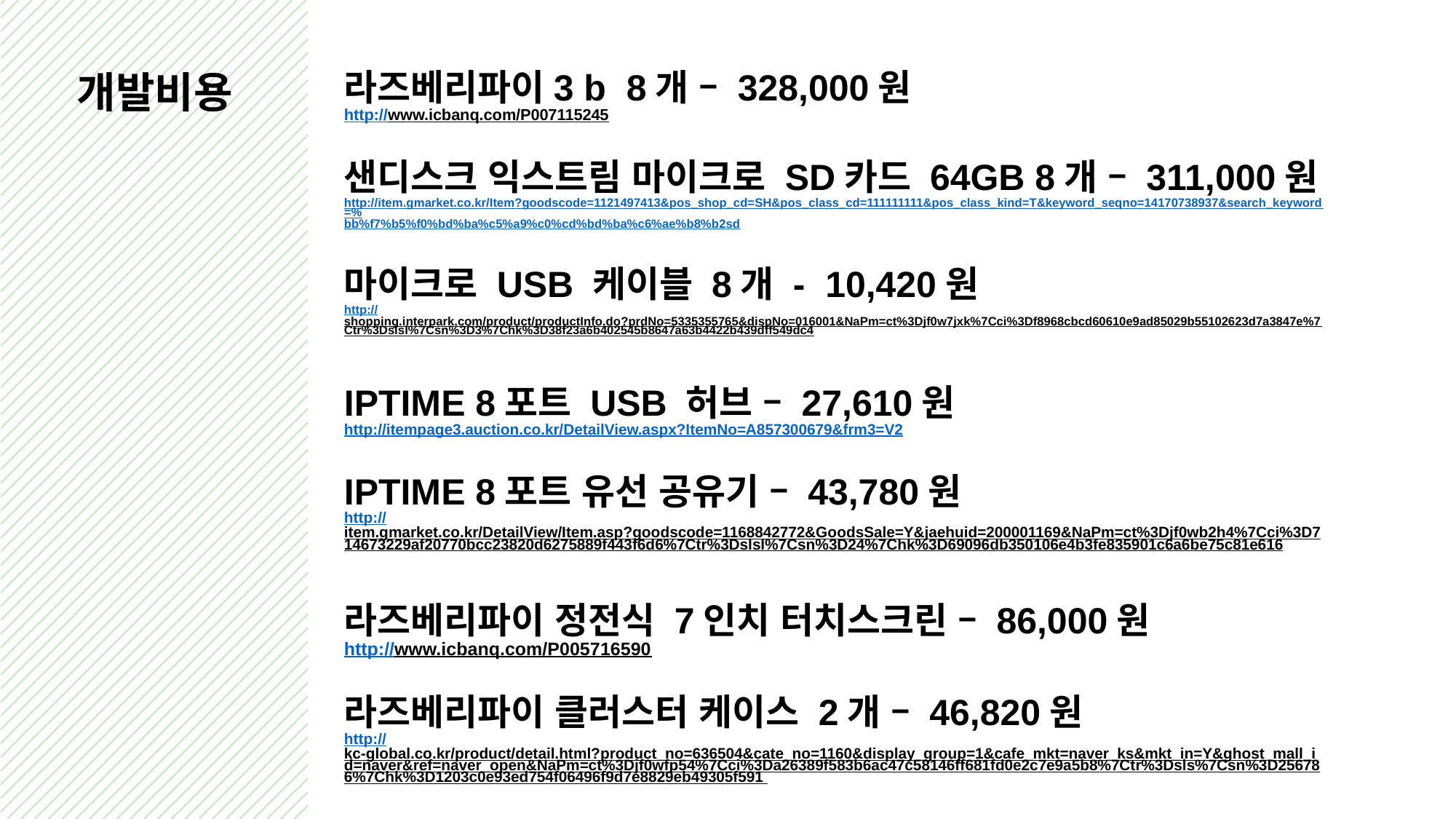

라즈베리파이3 b  8개 – 328,000원
http://www.icbanq.com/P007115245
샌디스크 익스트림 마이크로 SD카드 64GB 8개 – 311,000원
http://item.gmarket.co.kr/Item?goodscode=1121497413&pos_shop_cd=SH&pos_class_cd=111111111&pos_class_kind=T&keyword_seqno=14170738937&search_keyword=%bb%f7%b5%f0%bd%ba%c5%a9%c0%cd%bd%ba%c6%ae%b8%b2sd
마이크로 USB 케이블 8개 -  10,420원
http://shopping.interpark.com/product/productInfo.do?prdNo=5335355765&dispNo=016001&NaPm=ct%3Djf0w7jxk%7Cci%3Df8968cbcd60610e9ad85029b55102623d7a3847e%7Ctr%3Dslsl%7Csn%3D3%7Chk%3D38f23a6b402545b8647a63b4422b439dff549dc4
IPTIME 8포트 USB 허브 – 27,610원
http://itempage3.auction.co.kr/DetailView.aspx?ItemNo=A857300679&frm3=V2
IPTIME 8포트 유선 공유기 – 43,780원
http://item.gmarket.co.kr/DetailView/Item.asp?goodscode=1168842772&GoodsSale=Y&jaehuid=200001169&NaPm=ct%3Djf0wb2h4%7Cci%3D714673229af20770bcc23820d6275889f443f6d6%7Ctr%3Dslsl%7Csn%3D24%7Chk%3D69096db350106e4b3fe835901c6a6be75c81e616
라즈베리파이 정전식 7인치 터치스크린 – 86,000원
http://www.icbanq.com/P005716590
라즈베리파이 클러스터 케이스 2개 – 46,820원
http://kc-global.co.kr/product/detail.html?product_no=636504&cate_no=1160&display_group=1&cafe_mkt=naver_ks&mkt_in=Y&ghost_mall_id=naver&ref=naver_open&NaPm=ct%3Djf0wfp54%7Cci%3Da26389f583b6ac47c58146ff681fd0e2c7e9a5b8%7Ctr%3Dsls%7Csn%3D256786%7Chk%3D1203c0e93ed754f06496f9d7e8829eb49305f591
             총 853,630원
개발비용